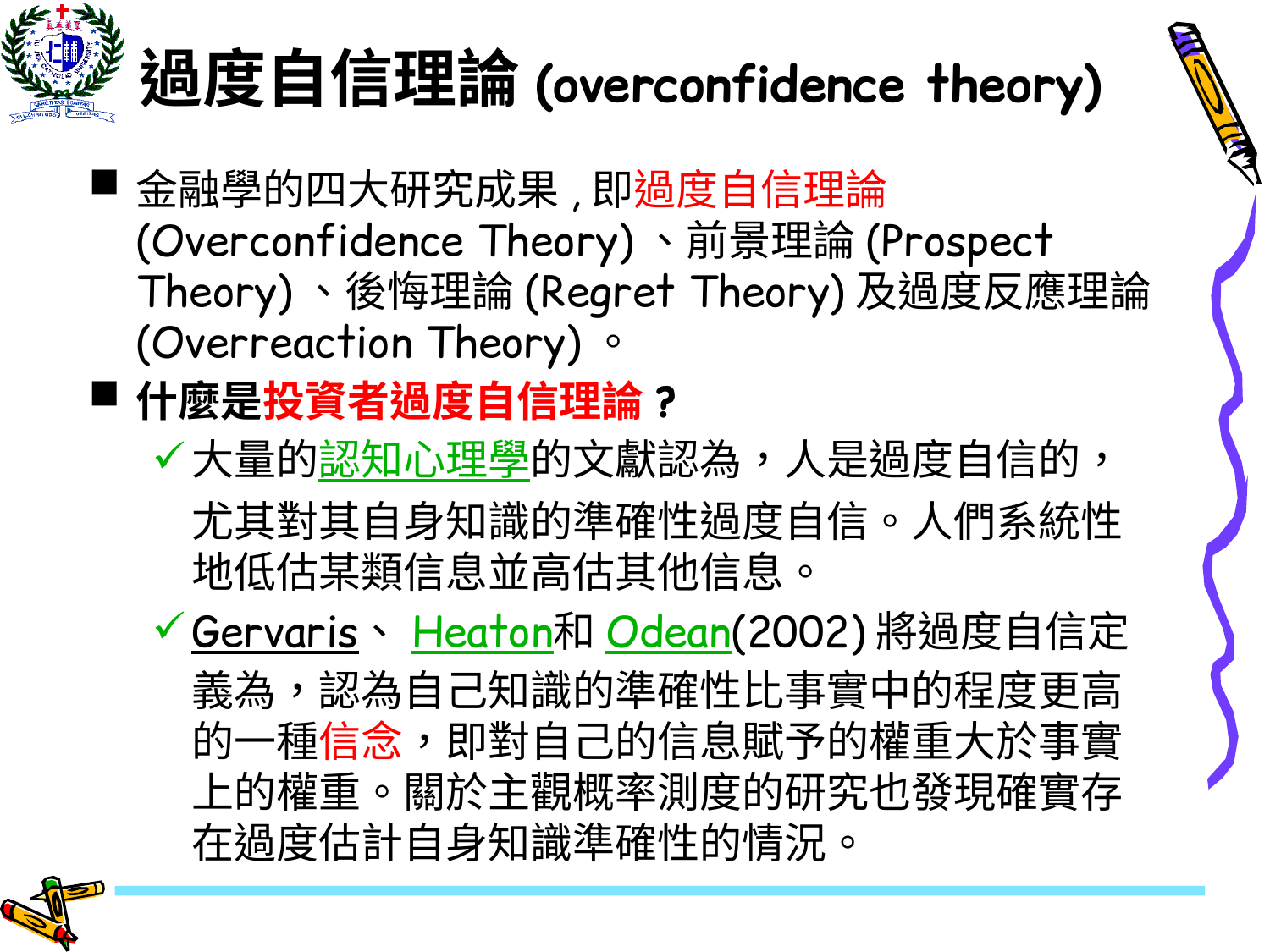

# 過度自信理論(overconfidence theory)
金融學的四大研究成果,即過度自信理論(Overconfidence Theory)、前景理論(Prospect Theory)、後悔理論(Regret Theory)及過度反應理論(Overreaction Theory)。
什麼是投資者過度自信理論?
大量的認知心理學的文獻認為，人是過度自信的，尤其對其自身知識的準確性過度自信。人們系統性地低估某類信息並高估其他信息。
Gervaris、Heaton和Odean(2002)將過度自信定義為，認為自己知識的準確性比事實中的程度更高的一種信念，即對自己的信息賦予的權重大於事實上的權重。關於主觀概率測度的研究也發現確實存在過度估計自身知識準確性的情況。